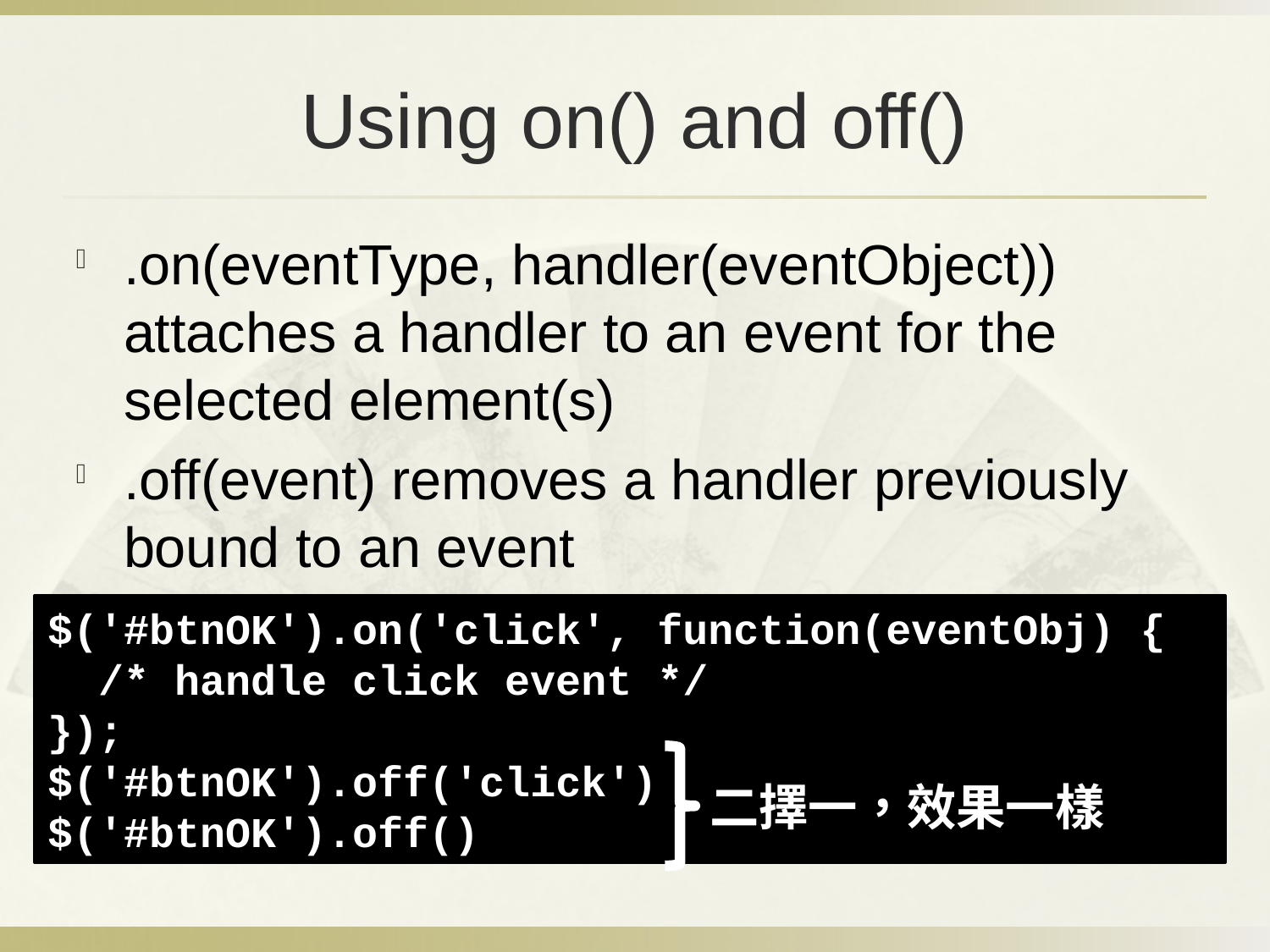

# Using on() and off()
.on(eventType, handler(eventObject)) attaches a handler to an event for the selected element(s)
.off(event) removes a handler previously bound to an event
$('#btnOK').on('click', function(eventObj) {
  /* handle click event */
});
$('#btnOK').off('click')
$('#btnOK').off()

二擇一，效果一樣